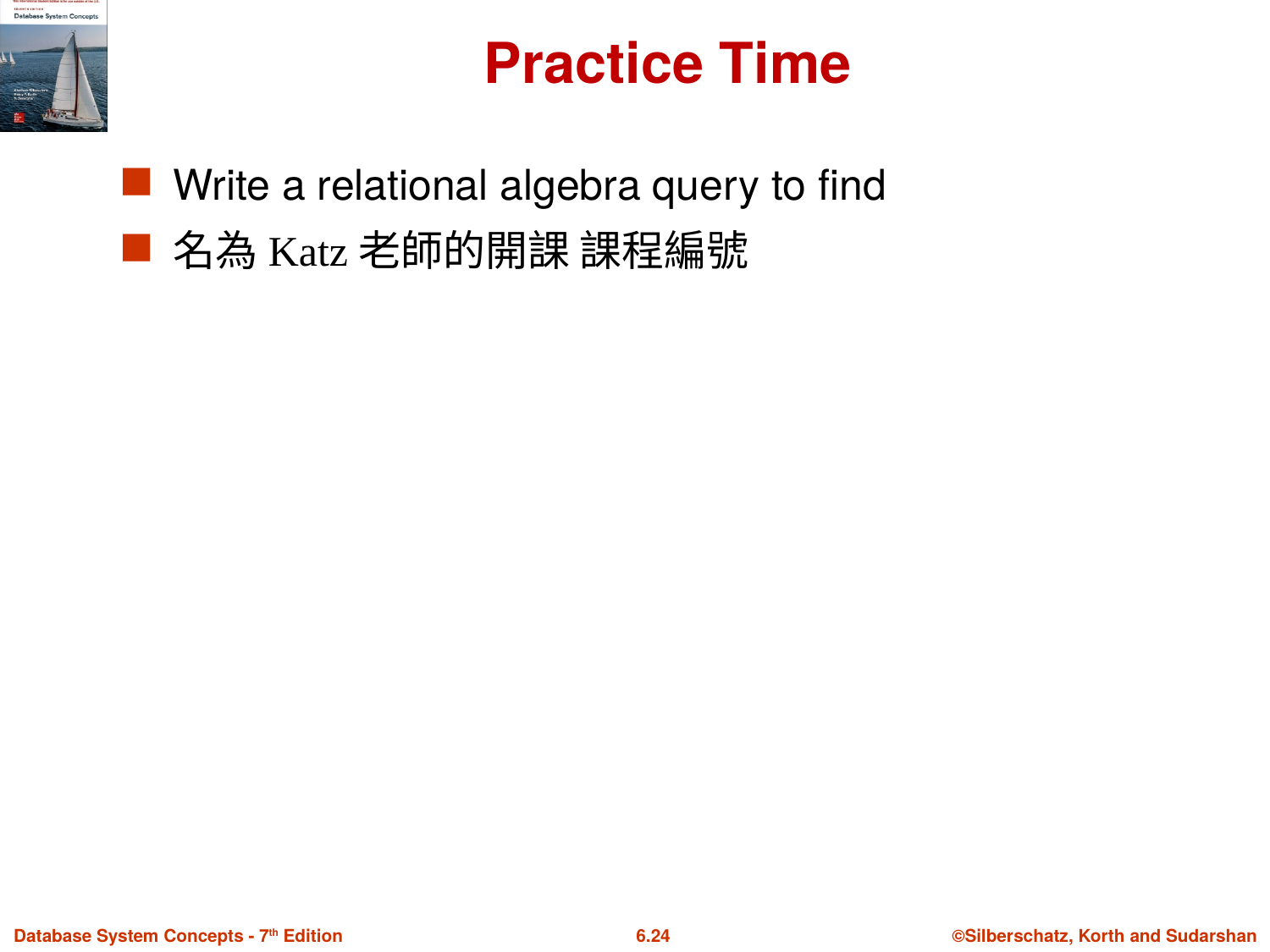

# Practice Time
Write a relational algebra query to find
名為Katz老師的開課 課程編號